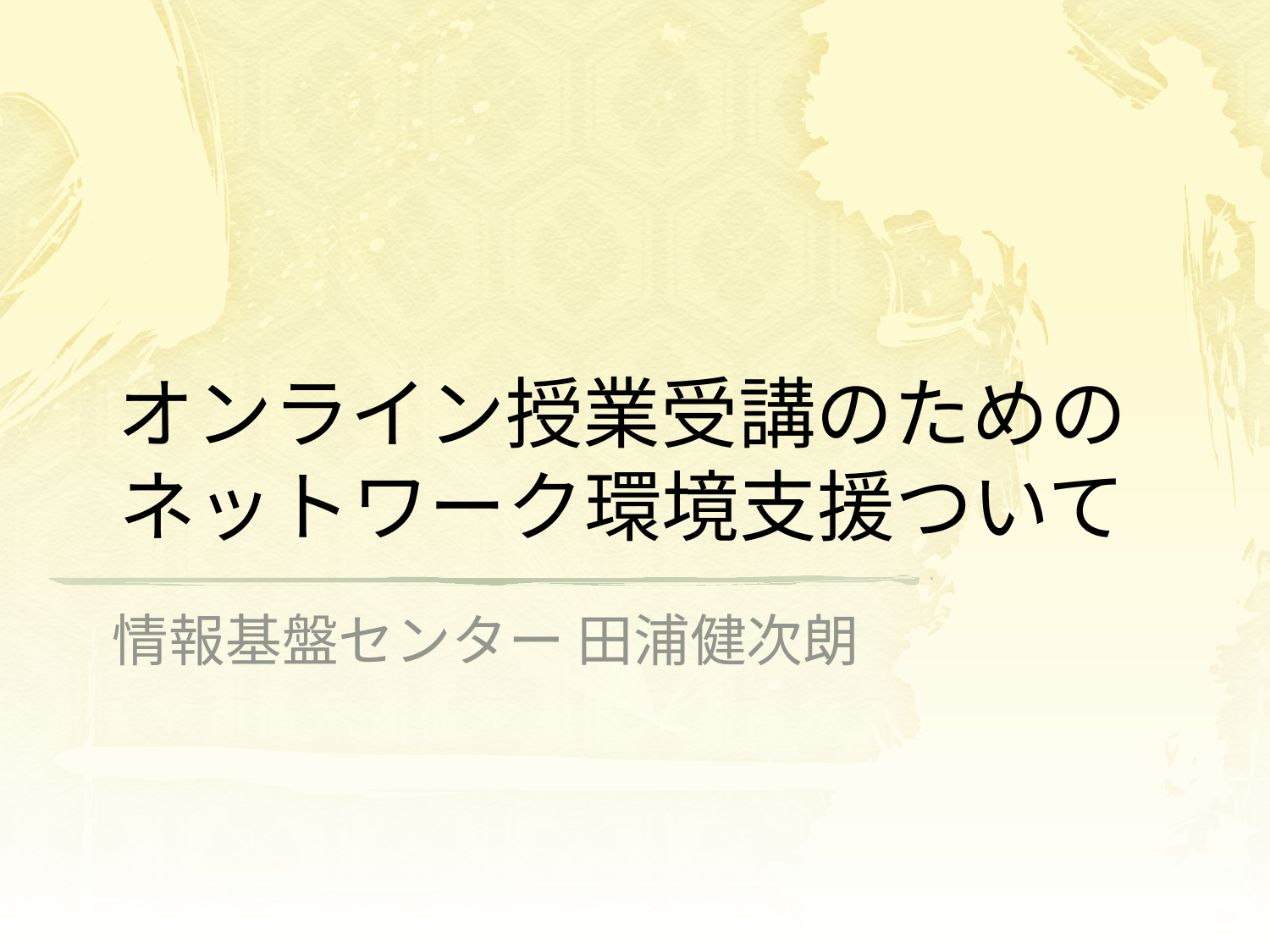

# オンライン授業受講のための ネットワーク環境支援ついて
情報基盤センター 田浦健次朗